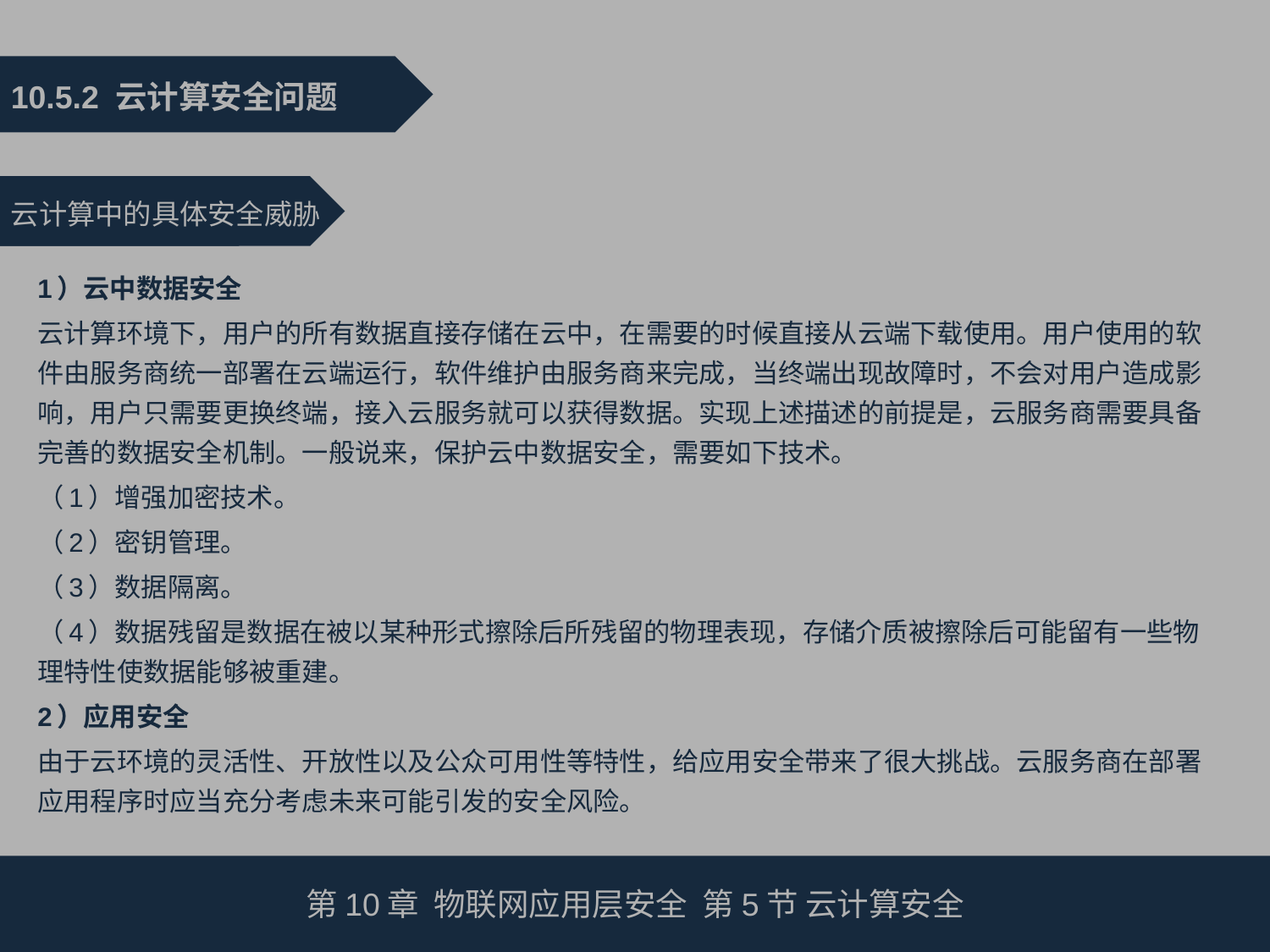

10.5.2 云计算安全问题

云计算中的具体安全威胁
1）云中数据安全
云计算环境下，用户的所有数据直接存储在云中，在需要的时候直接从云端下载使用。用户使用的软件由服务商统一部署在云端运行，软件维护由服务商来完成，当终端出现故障时，不会对用户造成影响，用户只需要更换终端，接入云服务就可以获得数据。实现上述描述的前提是，云服务商需要具备完善的数据安全机制。一般说来，保护云中数据安全，需要如下技术。
（1）增强加密技术。
（2）密钥管理。
（3）数据隔离。
（4）数据残留是数据在被以某种形式擦除后所残留的物理表现，存储介质被擦除后可能留有一些物理特性使数据能够被重建。
2）应用安全
由于云环境的灵活性、开放性以及公众可用性等特性，给应用安全带来了很大挑战。云服务商在部署应用程序时应当充分考虑未来可能引发的安全风险。